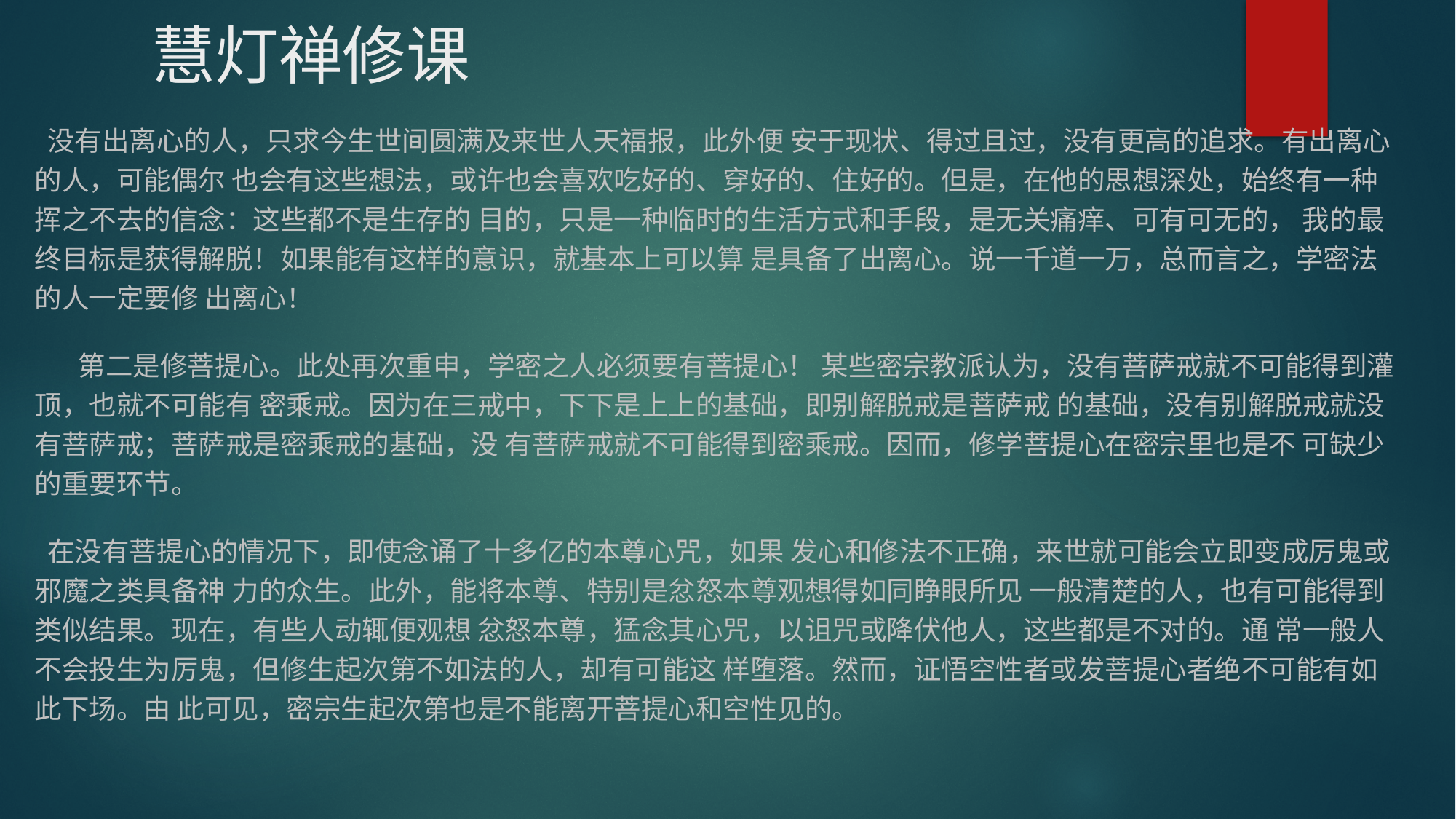

慧灯禅修课
 没有出离心的人，只求今生世间圆满及来世人天福报，此外便 安于现状、得过且过，没有更高的追求。有出离心的人，可能偶尔 也会有这些想法，或许也会喜欢吃好的、穿好的、住好的。但是，在他的思想深处，始终有一种挥之不去的信念：这些都不是生存的 目的，只是一种临时的生活方式和手段，是无关痛痒、可有可无的， 我的最终目标是获得解脱！如果能有这样的意识，就基本上可以算 是具备了出离心。说一千道一万，总而言之，学密法的人一定要修 出离心！
      第二是修菩提心。此处再次重申，学密之人必须要有菩提心！ 某些密宗教派认为，没有菩萨戒就不可能得到灌顶，也就不可能有 密乘戒。因为在三戒中，下下是上上的基础，即别解脱戒是菩萨戒 的基础，没有别解脱戒就没有菩萨戒；菩萨戒是密乘戒的基础，没 有菩萨戒就不可能得到密乘戒。因而，修学菩提心在密宗里也是不 可缺少的重要环节。
 在没有菩提心的情况下，即使念诵了十多亿的本尊心咒，如果 发心和修法不正确，来世就可能会立即变成厉鬼或邪魔之类具备神 力的众生。此外，能将本尊、特别是忿怒本尊观想得如同睁眼所见 一般清楚的人，也有可能得到类似结果。现在，有些人动辄便观想 忿怒本尊，猛念其心咒，以诅咒或降伏他人，这些都是不对的。通 常一般人不会投生为厉鬼，但修生起次第不如法的人，却有可能这 样堕落。然而，证悟空性者或发菩提心者绝不可能有如此下场。由 此可见，密宗生起次第也是不能离开菩提心和空性见的。